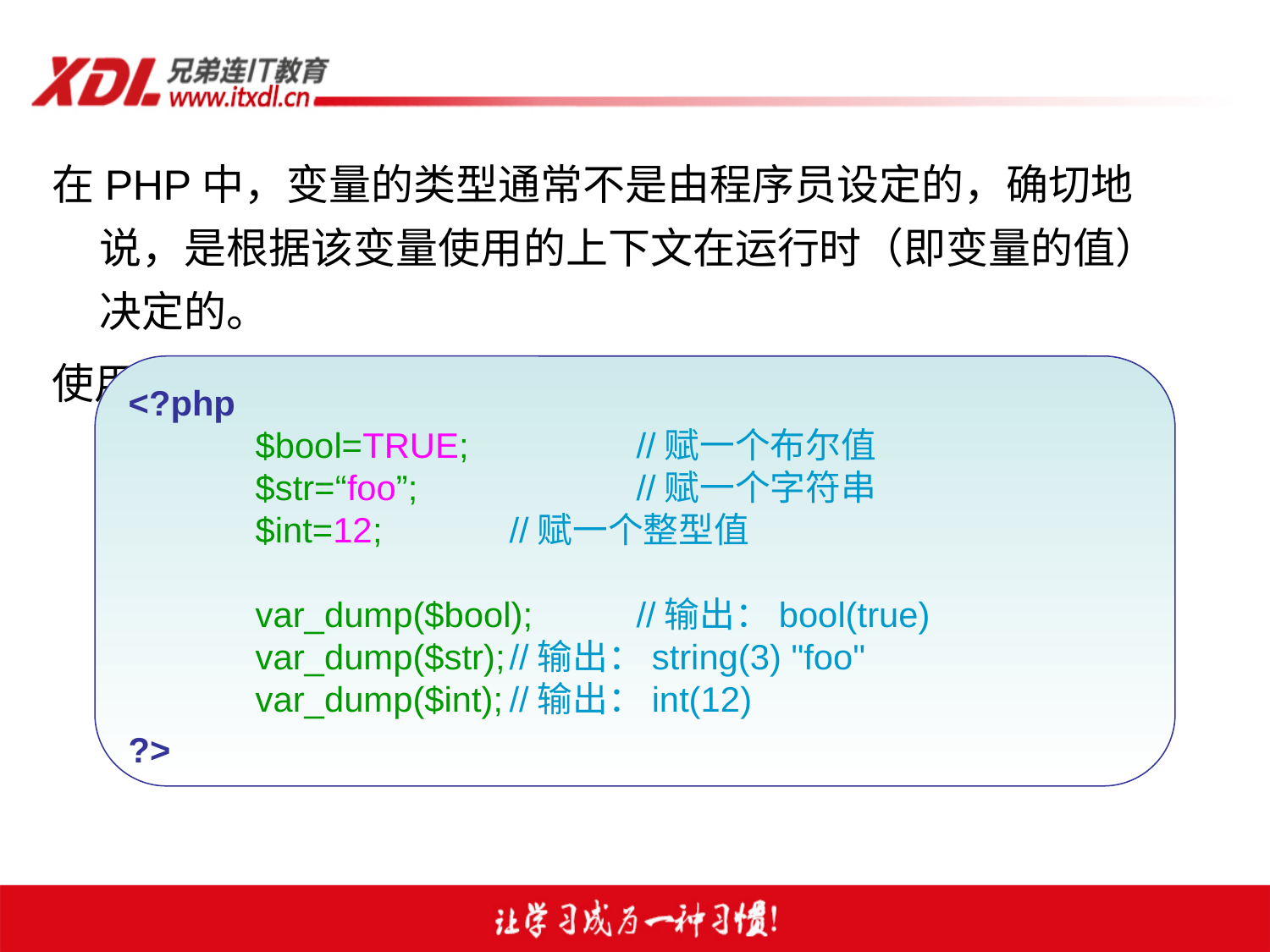

在PHP中，变量的类型通常不是由程序员设定的，确切地说，是根据该变量使用的上下文在运行时（即变量的值）决定的。
使用函数var_dump( )查看表达式的值和类型。
<?php
	$bool=TRUE;		//赋一个布尔值
	$str=“foo”;		//赋一个字符串
	$int=12;		//赋一个整型值

	var_dump($bool);	//输出：bool(true)
	var_dump($str);	//输出：string(3) "foo"
	var_dump($int);	//输出：int(12)
?>